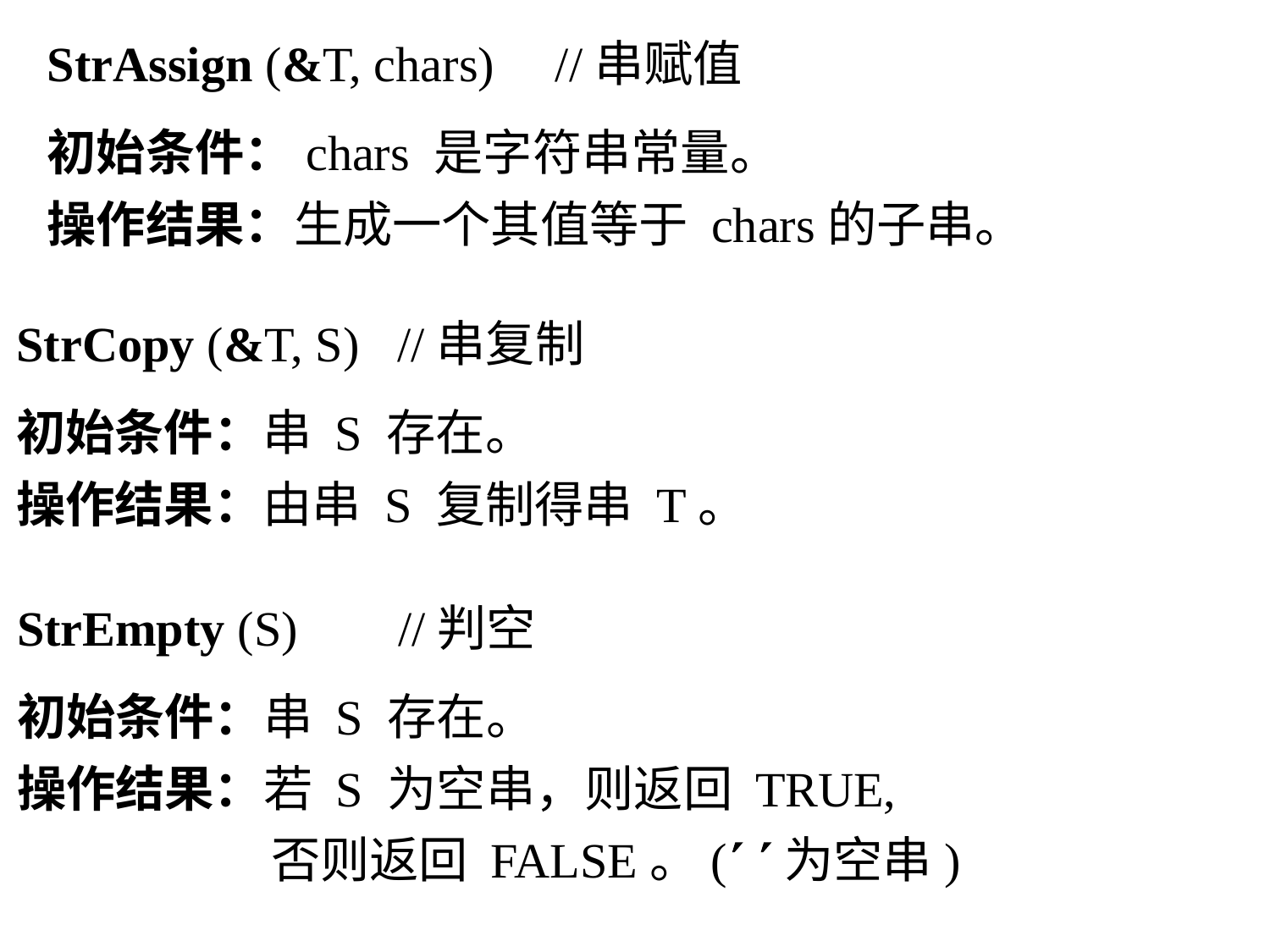

StrAssign (&T, chars)	//串赋值
初始条件：chars 是字符串常量。
操作结果：生成一个其值等于 chars的子串。
StrCopy (&T, S)	//串复制
初始条件：串 S 存在。
操作结果：由串 S 复制得串 T。
StrEmpty (S)	//判空
初始条件：串 S 存在。
操作结果：若 S 为空串，则返回 TRUE,
		否则返回 FALSE。(′ ′为空串)